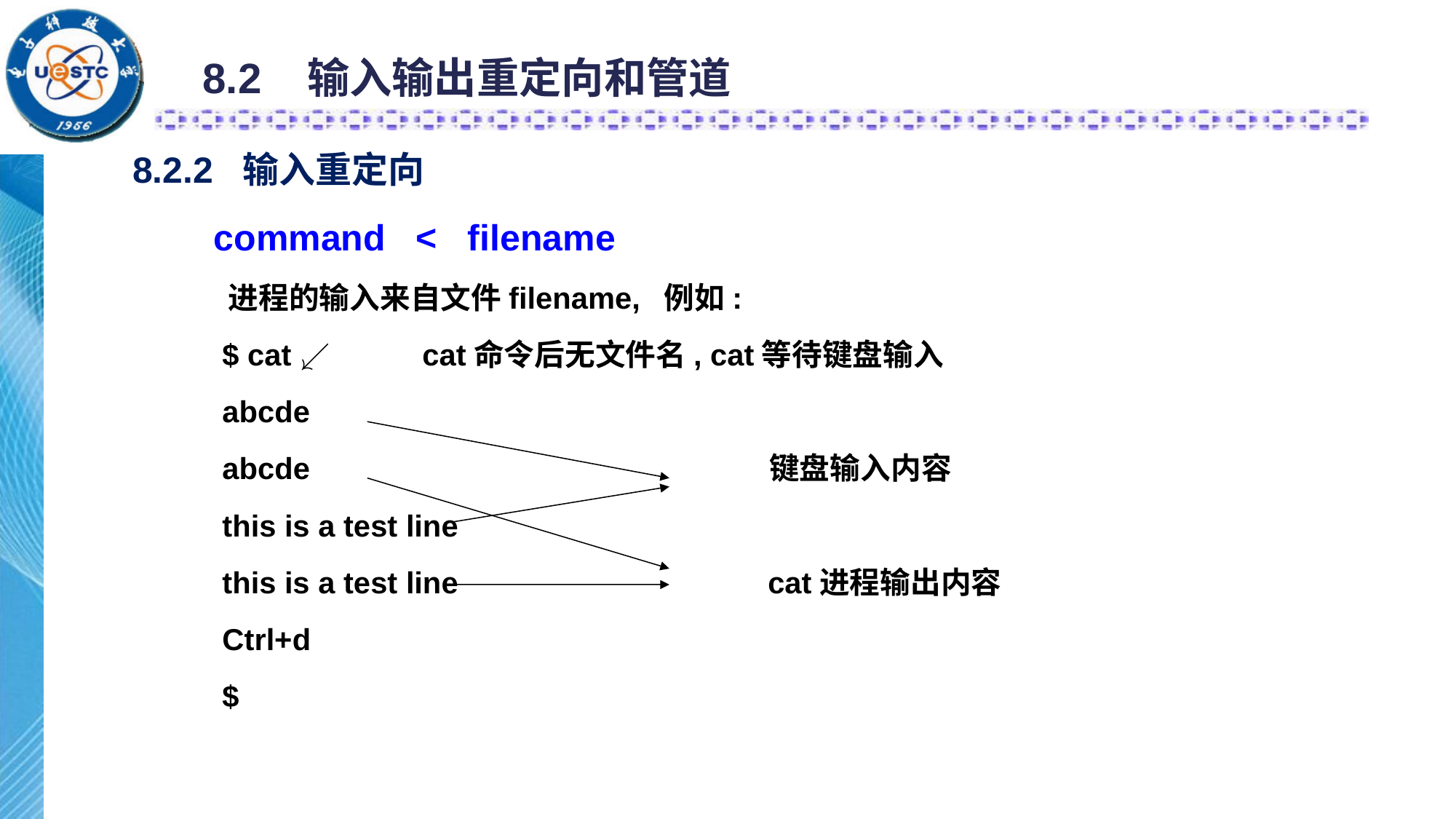

# 8.2   输入输出重定向和管道
8.2.2  输入重定向
command   <   filename
 进程的输入来自文件filename,  例如:
 $ cat ↙           cat命令后无文件名, cat等待键盘输入
 abcde
 abcde                                                      键盘输入内容
 this is a test line
 this is a test line                                     cat进程输出内容
 Ctrl+d
 $